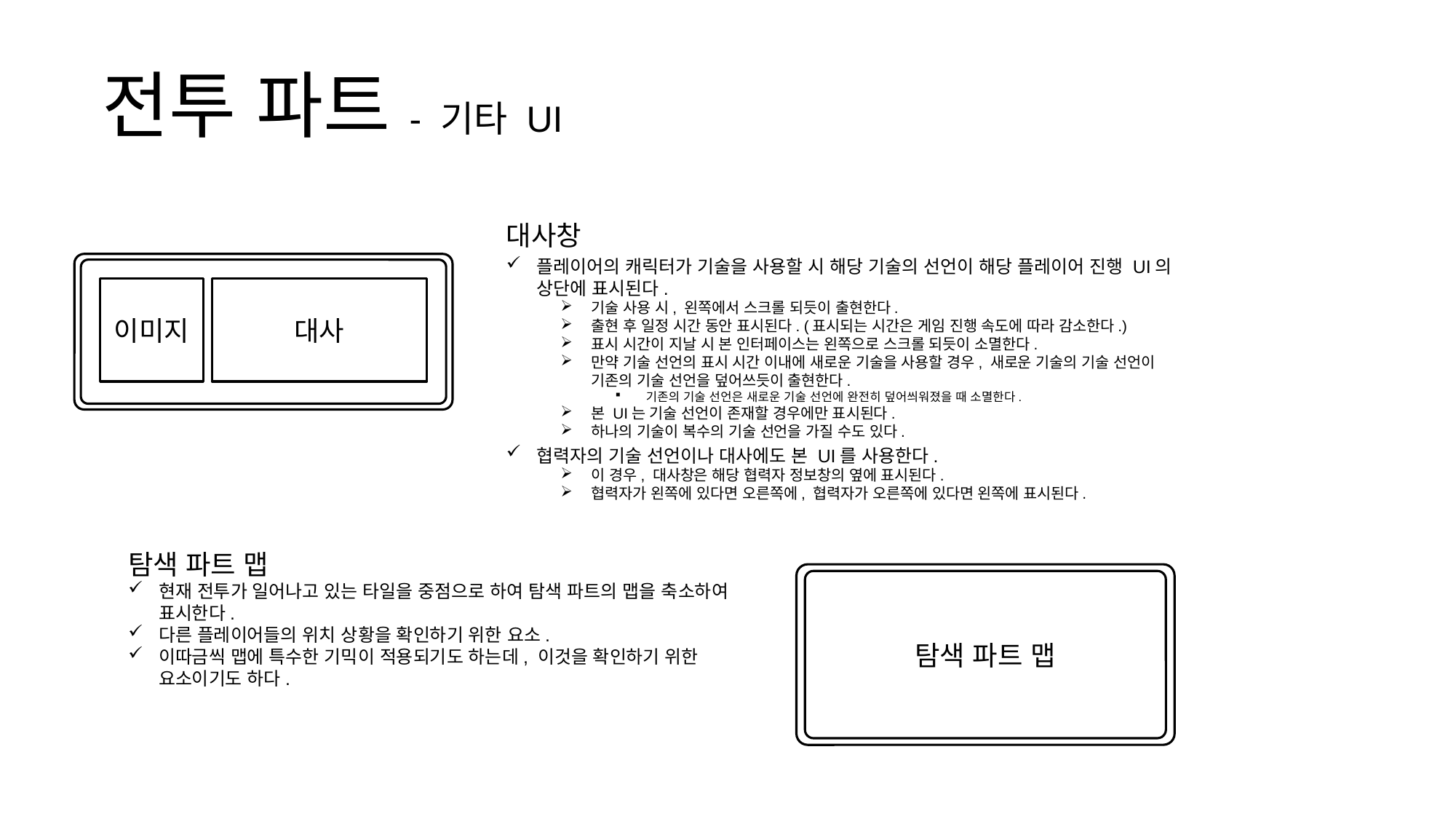

전투 파트 - 기타 UI
대사창

플레이어의 캐릭터가 기술을 사용할 시 해당 기술의 선언이 해당 플레이어 진행 UI의 상단에 표시된다.
기술 사용 시, 왼쪽에서 스크롤 되듯이 출현한다.
출현 후 일정 시간 동안 표시된다. (표시되는 시간은 게임 진행 속도에 따라 감소한다.)
표시 시간이 지날 시 본 인터페이스는 왼쪽으로 스크롤 되듯이 소멸한다.
만약 기술 선언의 표시 시간 이내에 새로운 기술을 사용할 경우, 새로운 기술의 기술 선언이 기존의 기술 선언을 덮어쓰듯이 출현한다.
기존의 기술 선언은 새로운 기술 선언에 완전히 덮어씌워졌을 때 소멸한다.
본 UI는 기술 선언이 존재할 경우에만 표시된다.
하나의 기술이 복수의 기술 선언을 가질 수도 있다.

협력자의 기술 선언이나 대사에도 본 UI를 사용한다.
이 경우, 대사창은 해당 협력자 정보창의 옆에 표시된다.
협력자가 왼쪽에 있다면 오른쪽에, 협력자가 오른쪽에 있다면 왼쪽에 표시된다.

이미지
대사
탐색 파트 맵
현재 전투가 일어나고 있는 타일을 중점으로 하여 탐색 파트의 맵을 축소하여 표시한다.
다른 플레이어들의 위치 상황을 확인하기 위한 요소.
이따금씩 맵에 특수한 기믹이 적용되기도 하는데, 이것을 확인하기 위한 요소이기도 하다.

탐색 파트 맵